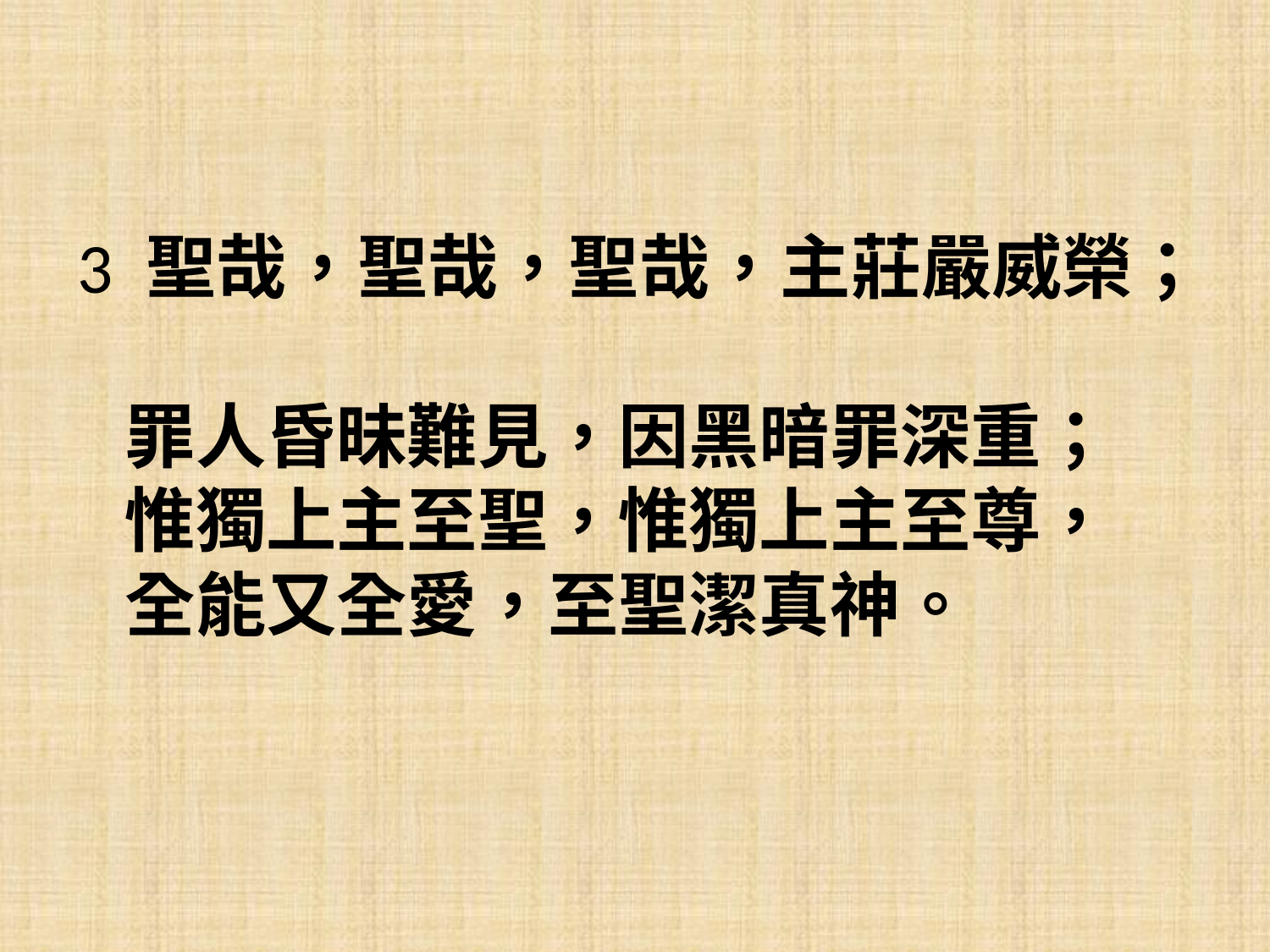

#
3 聖哉，聖哉，聖哉，主莊嚴威榮；
罪人昏昧難見，因黑暗罪深重；
惟獨上主至聖，惟獨上主至尊，
全能又全愛，至聖潔真神。